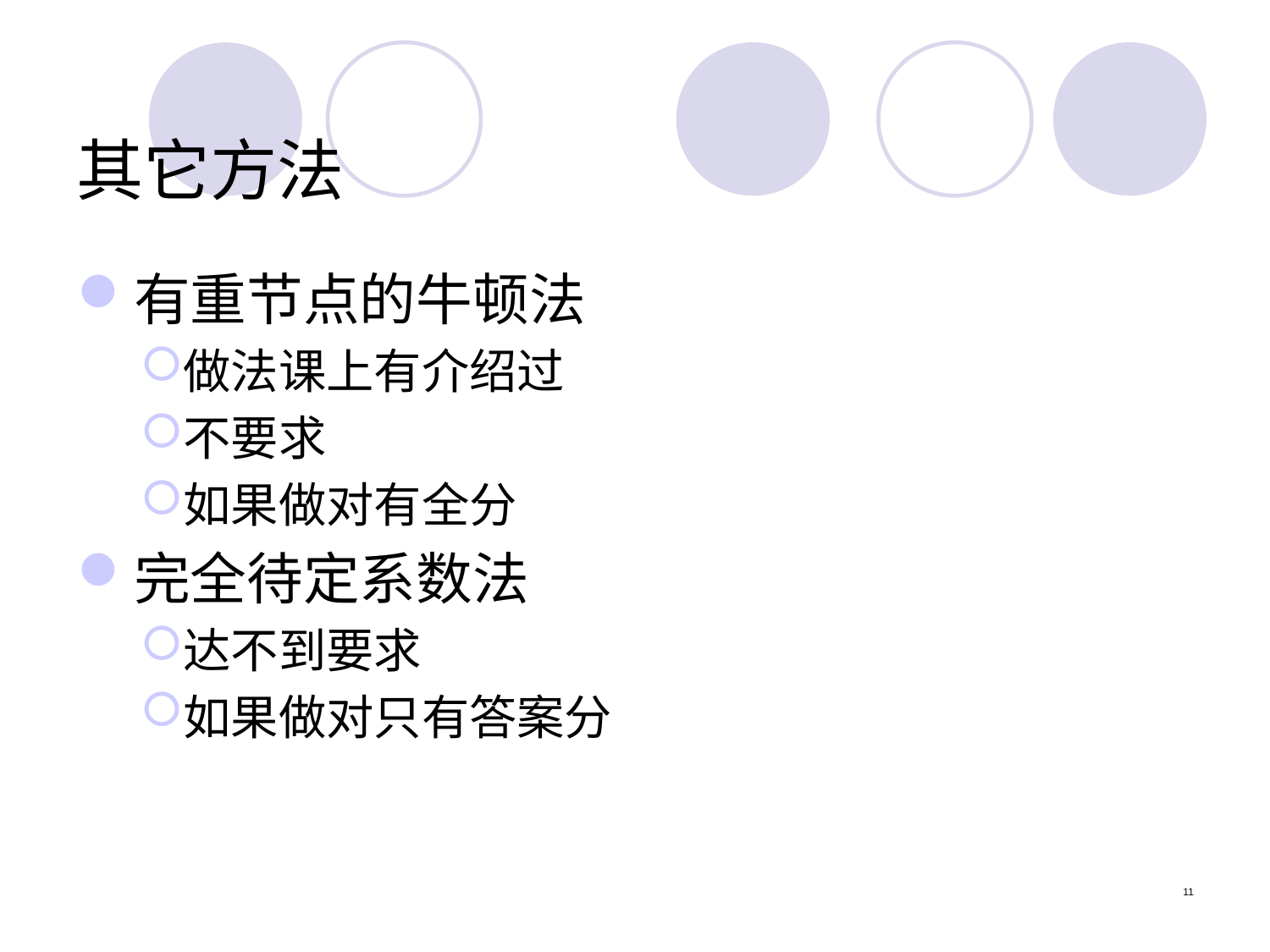

# 其它方法
有重节点的牛顿法
做法课上有介绍过
不要求
如果做对有全分
完全待定系数法
达不到要求
如果做对只有答案分
11